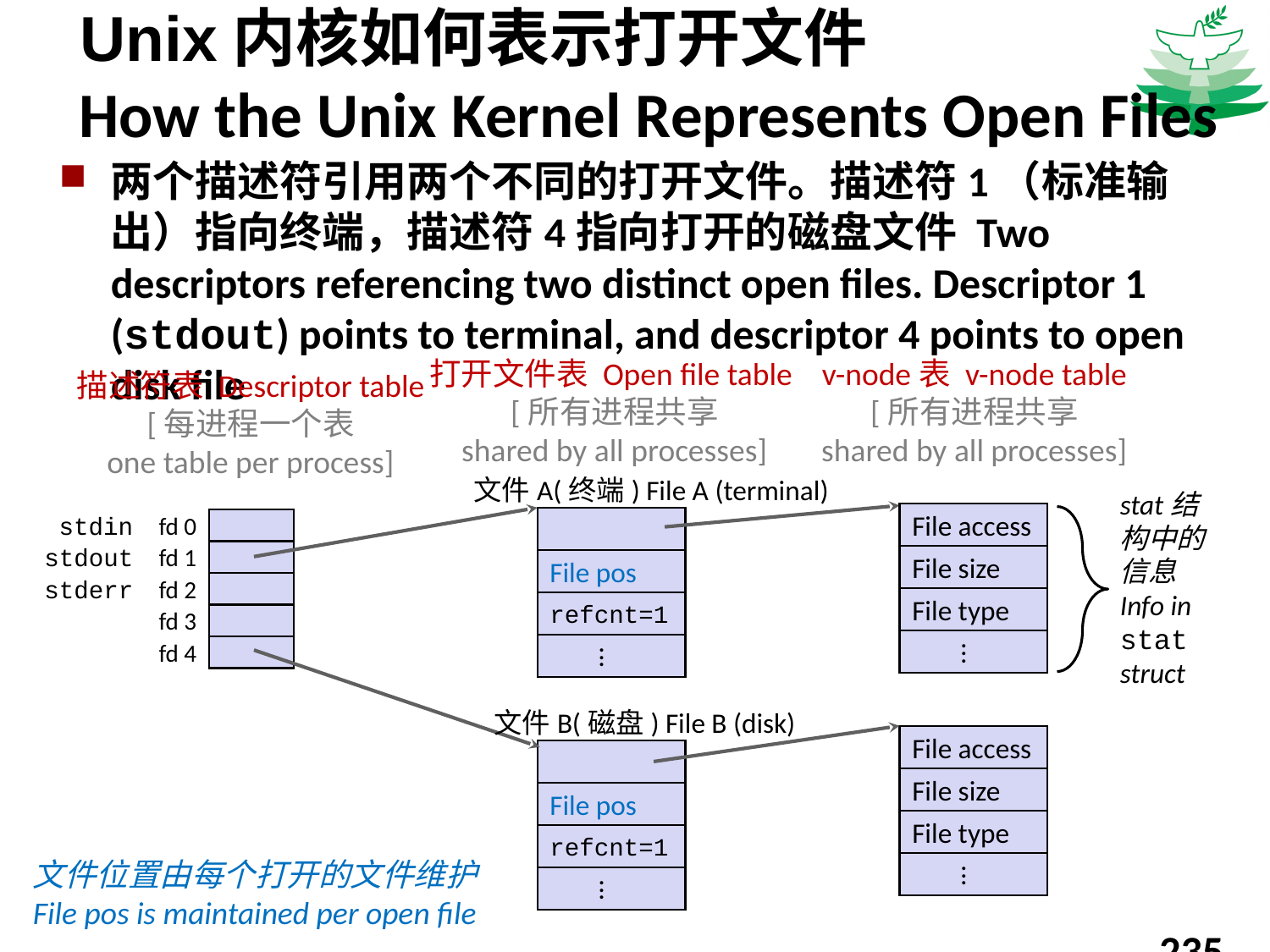

# Unix内核如何表示打开文件 How the Unix Kernel Represents Open Files
两个描述符引用两个不同的打开文件。描述符1（标准输出）指向终端，描述符4指向打开的磁盘文件 Two descriptors referencing two distinct open files. Descriptor 1 (stdout) points to terminal, and descriptor 4 points to open disk file
打开文件表 Open file table
[所有进程共享
shared by all processes]
v-node表 v-node table
[所有进程共享
shared by all processes]
描述符表 Descriptor table
[每进程一个表
one table per process]
文件A(终端) File A (terminal)
stat结构中的信息
Info in
stat struct
stdin
File access

fd 0

stdout
fd 1

File size
File pos
stderr
fd 2

File type
refcnt=1
fd 3

...
...
fd 4

文件B(磁盘) File B (disk)

File access

File size
File pos
File type
refcnt=1
文件位置由每个打开的文件维护
File pos is maintained per open file
...
...